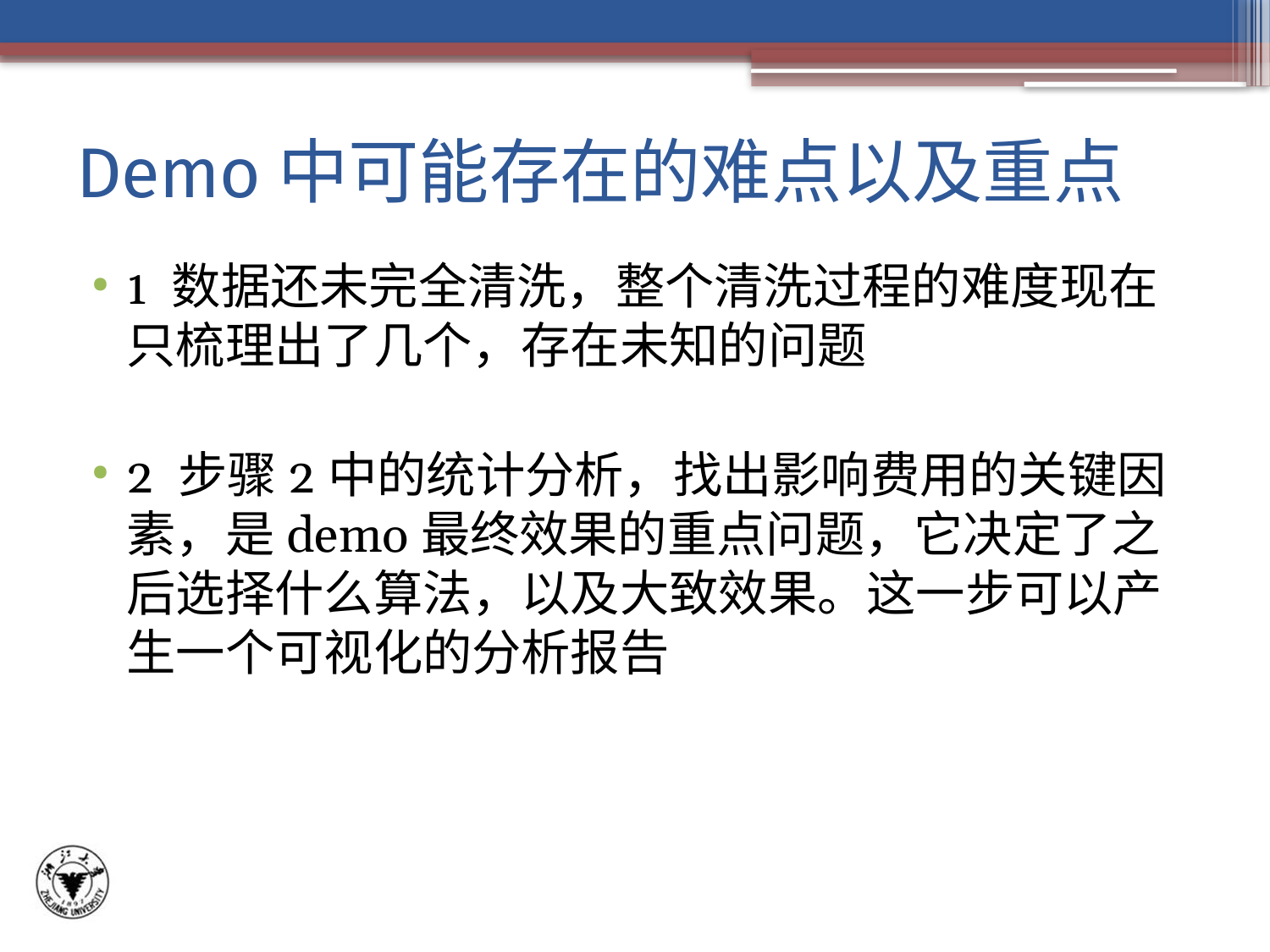

# Demo中可能存在的难点以及重点
1 数据还未完全清洗，整个清洗过程的难度现在只梳理出了几个，存在未知的问题

2 步骤2中的统计分析，找出影响费用的关键因素，是demo最终效果的重点问题，它决定了之后选择什么算法，以及大致效果。这一步可以产生一个可视化的分析报告